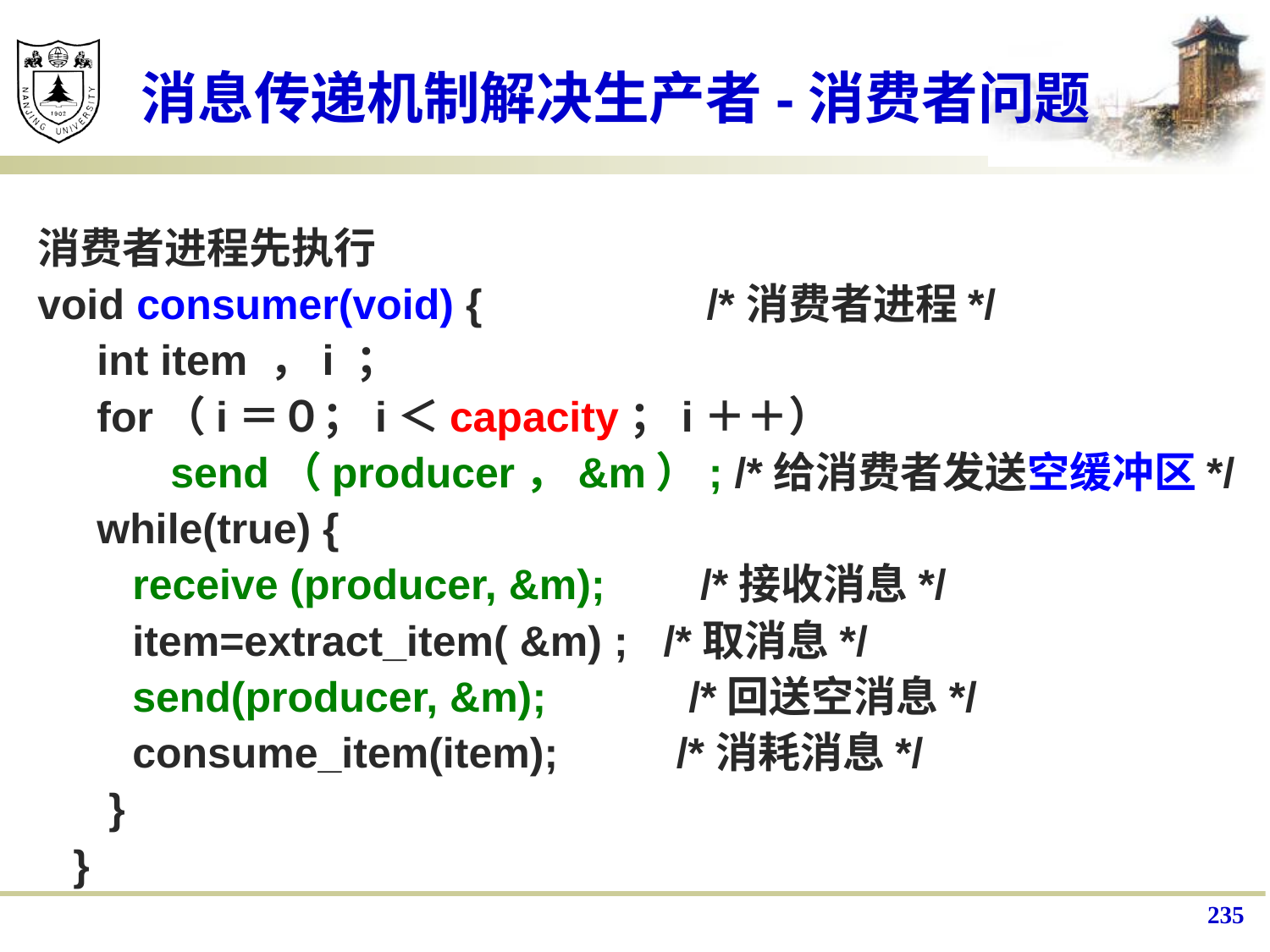

# 消息传递机制解决生产者-消费者问题
消费者进程先执行
void consumer(void) {                   /*消费者进程*/
     int item ，i ；
     for（i＝０；i＜capacity；i＋＋）
　   　 send（producer，&m）; /*给消费者发送空缓冲区*/
     while(true) {
        receive (producer, &m);        /*接收消息*/
        item=extract_item( &m) ;   /*取消息*/
        send(producer, &m);            /*回送空消息*/
        consume_item(item);          /*消耗消息*/
      }
   }
235